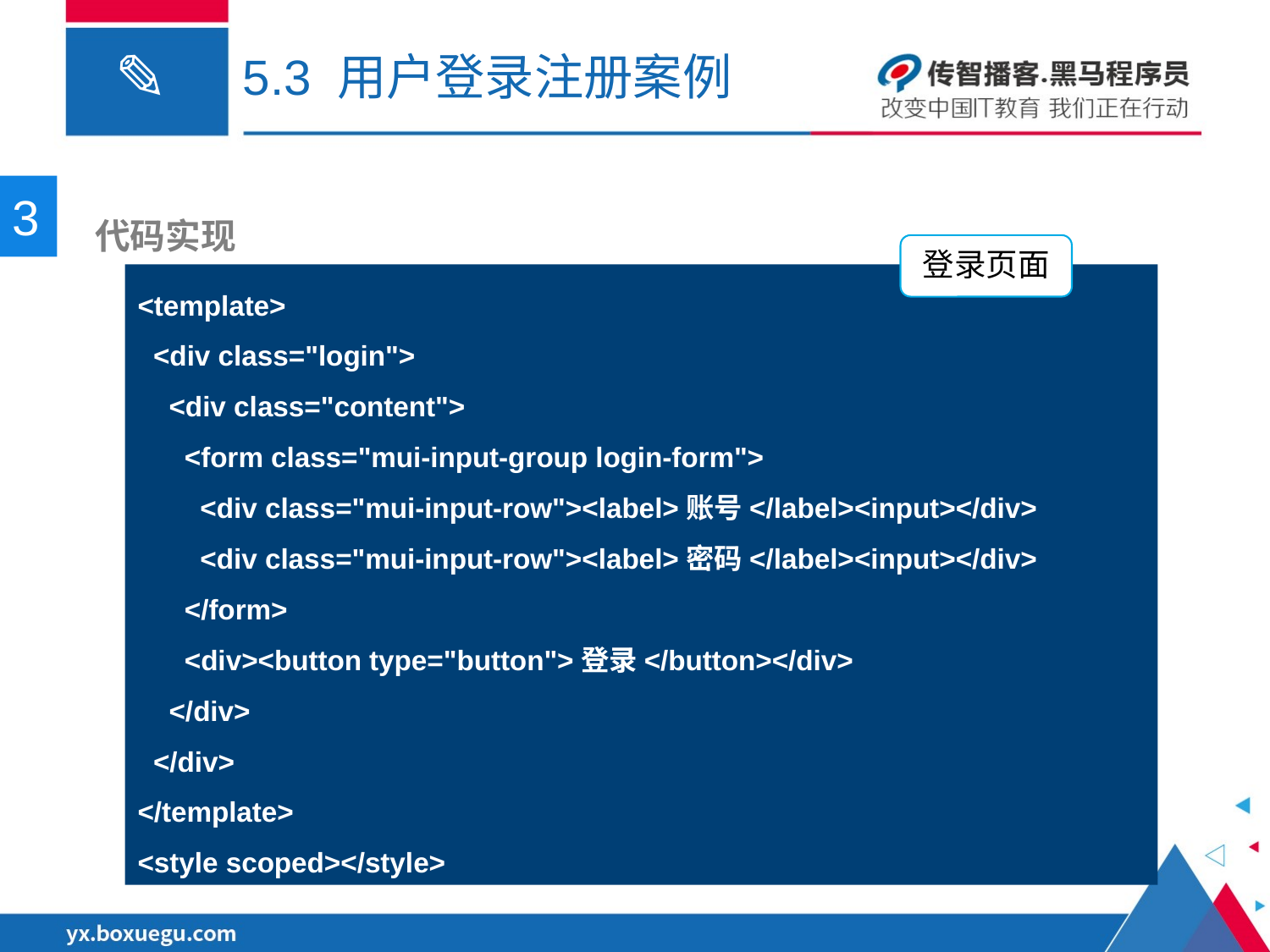

# 5.3 用户登录注册案例

3
  代码实现
登录页面
<template>
  <div class="login">
    <div class="content">
      <form class="mui-input-group login-form">
        <div class="mui-input-row"><label>账号</label><input></div>
        <div class="mui-input-row"><label>密码</label><input></div>
      </form>
      <div><button type="button">登录</button></div>
    </div>
  </div>
</template>
<style scoped></style>